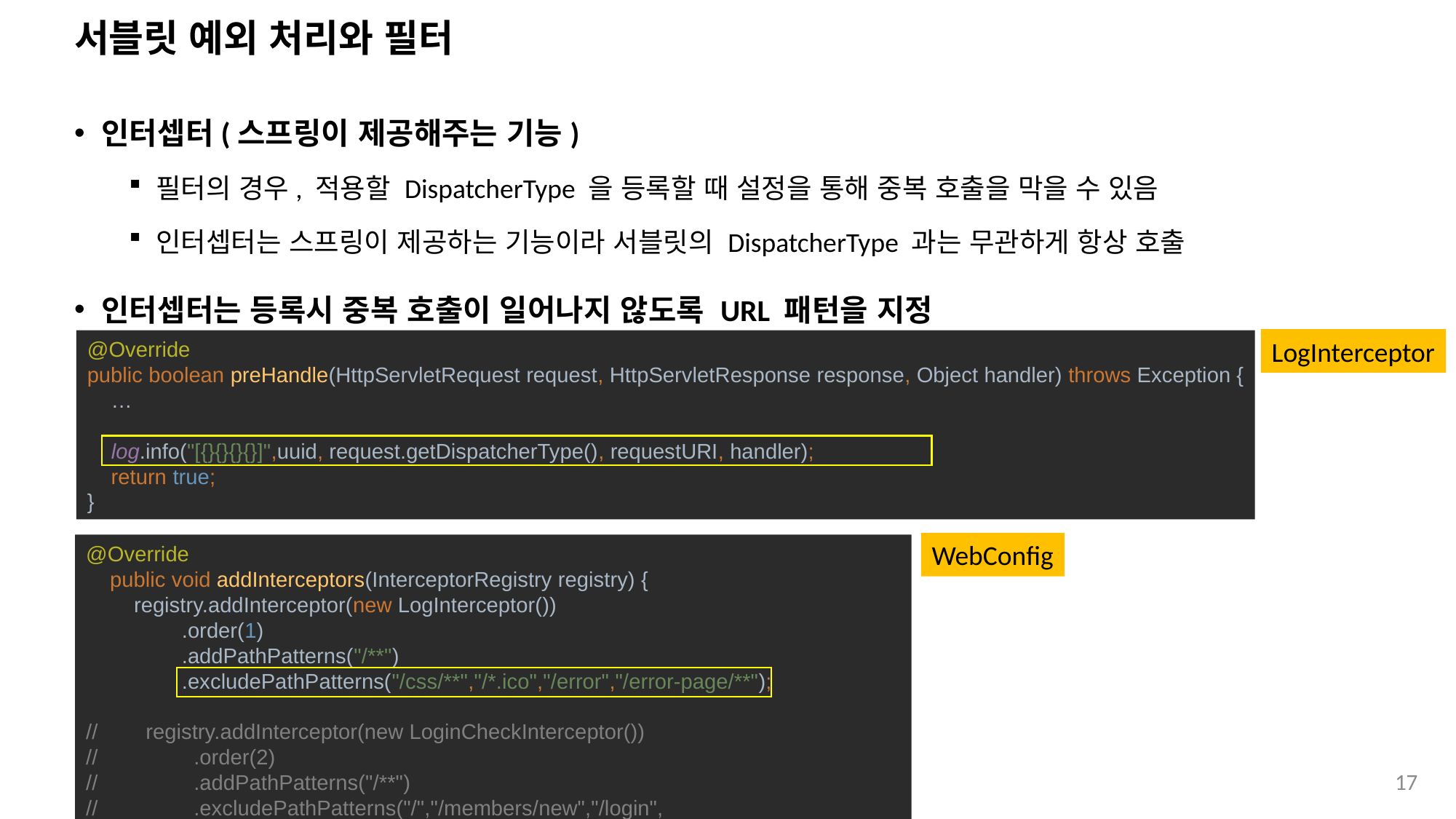

# 서블릿 예외 처리와 필터
인터셉터(스프링이 제공해주는 기능)
필터의 경우, 적용할 DispatcherType 을 등록할 때 설정을 통해 중복 호출을 막을 수 있음
인터셉터는 스프링이 제공하는 기능이라 서블릿의 DispatcherType 과는 무관하게 항상 호출
인터셉터는 등록시 중복 호출이 일어나지 않도록 URL 패턴을 지정

@Override
public boolean preHandle(HttpServletRequest request, HttpServletResponse response, Object handler) throws Exception {
    …
    log.info("[{}{}{}{}]",uuid, request.getDispatcherType(), requestURI, handler);
    return true;
}
LogInterceptor

@Override
    public void addInterceptors(InterceptorRegistry registry) {
        registry.addInterceptor(new LogInterceptor())
                .order(1)
                .addPathPatterns("/**")
                .excludePathPatterns("/css/**","/*.ico","/error","/error-page/**");
//        registry.addInterceptor(new LoginCheckInterceptor())
//                .order(2)
//                .addPathPatterns("/**")
//                .excludePathPatterns("/","/members/new","/login",
//                        "/logout","/css/**","/*.ico","/error");
    }
WebConfig

17